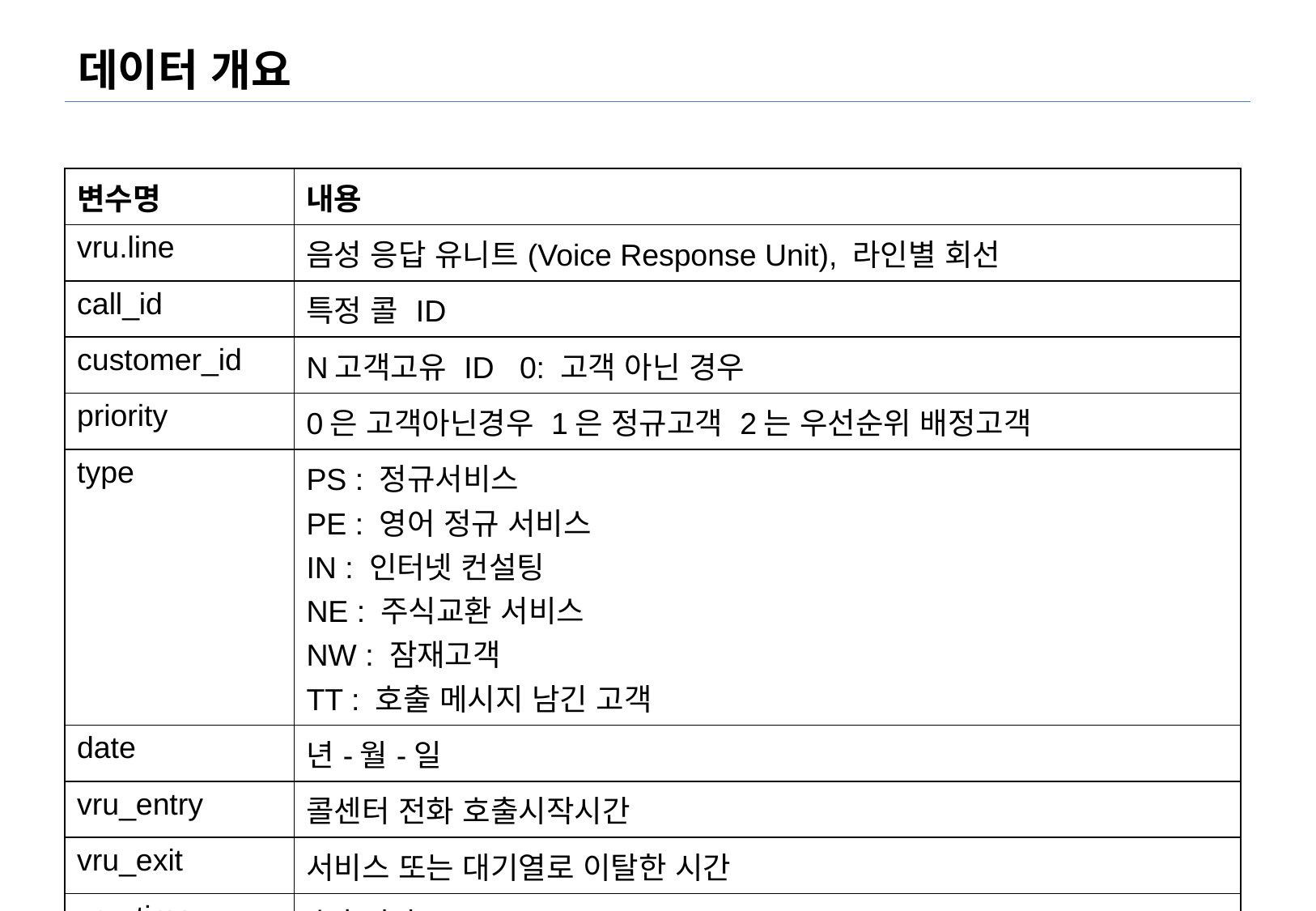

# 데이터 개요
| 변수명 | 내용 |
| --- | --- |
| vru.line | 음성 응답 유니트(Voice Response Unit), 라인별 회선 |
| call\_id | 특정 콜 ID |
| customer\_id | N고객고유 ID 0: 고객 아닌 경우 |
| priority | 0은 고객아닌경우 1은 정규고객 2는 우선순위 배정고객 |
| type | PS : 정규서비스 PE : 영어 정규 서비스 IN : 인터넷 컨설팅 NE : 주식교환 서비스 NW : 잠재고객 TT : 호출 메시지 남긴 고객 |
| date | 년-월-일 |
| vru\_entry | 콜센터 전화 호출시작시간 |
| vru\_exit | 서비스 또는 대기열로 이탈한 시간 |
| vru\_time | 호출시간 |